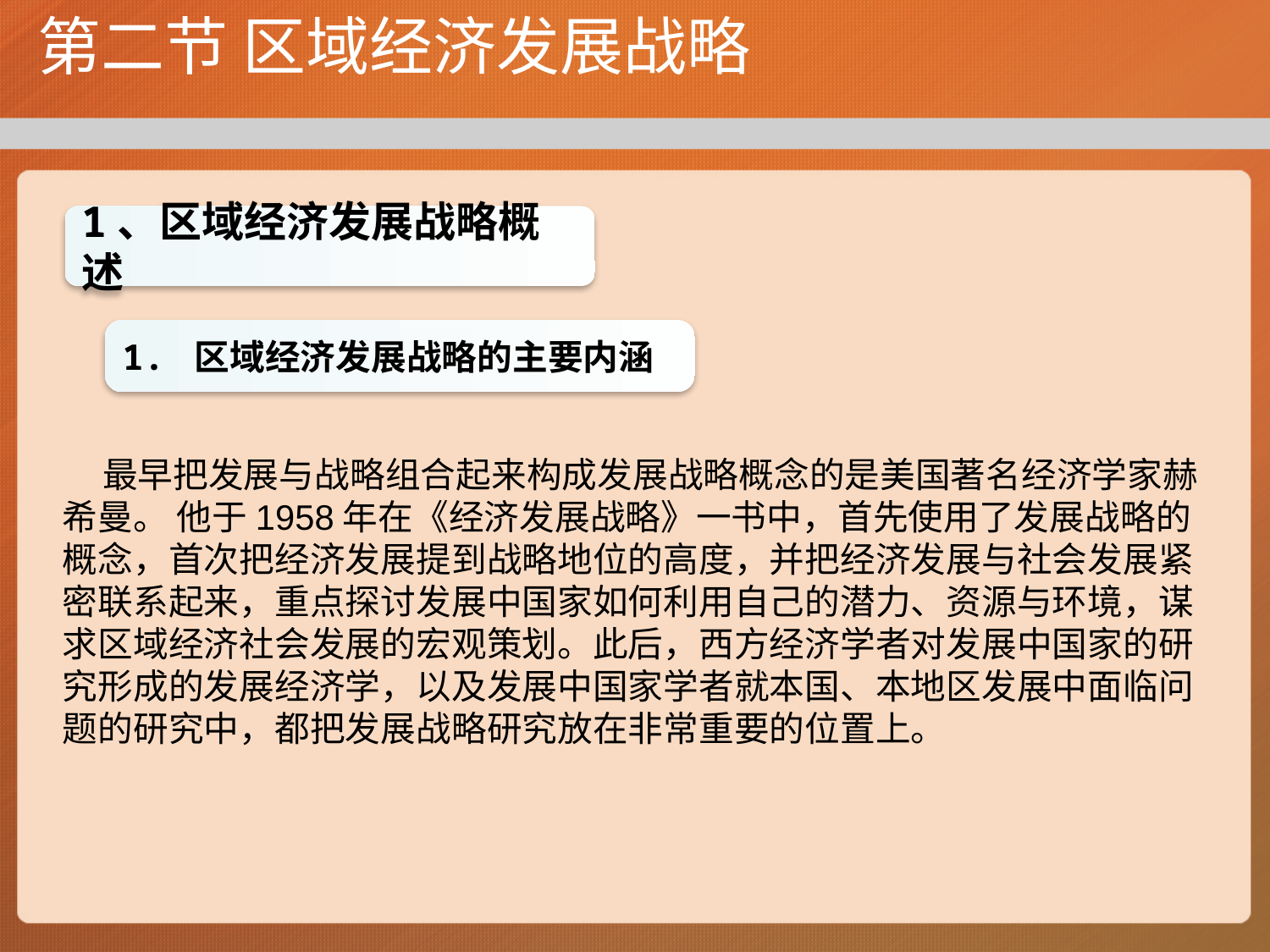

# 第二节 区域经济发展战略

    最早把发展与战略组合起来构成发展战略概念的是美国著名经济学家赫希曼。 他于1958年在《经济发展战略》一书中，首先使用了发展战略的概念，首次把经济发展提到战略地位的高度，并把经济发展与社会发展紧密联系起来，重点探讨发展中国家如何利用自己的潜力、资源与环境，谋求区域经济社会发展的宏观策划。此后，西方经济学者对发展中国家的研究形成的发展经济学，以及发展中国家学者就本国、本地区发展中面临问题的研究中，都把发展战略研究放在非常重要的位置上。

1、区域经济发展战略概述

1. 区域经济发展战略的主要内涵